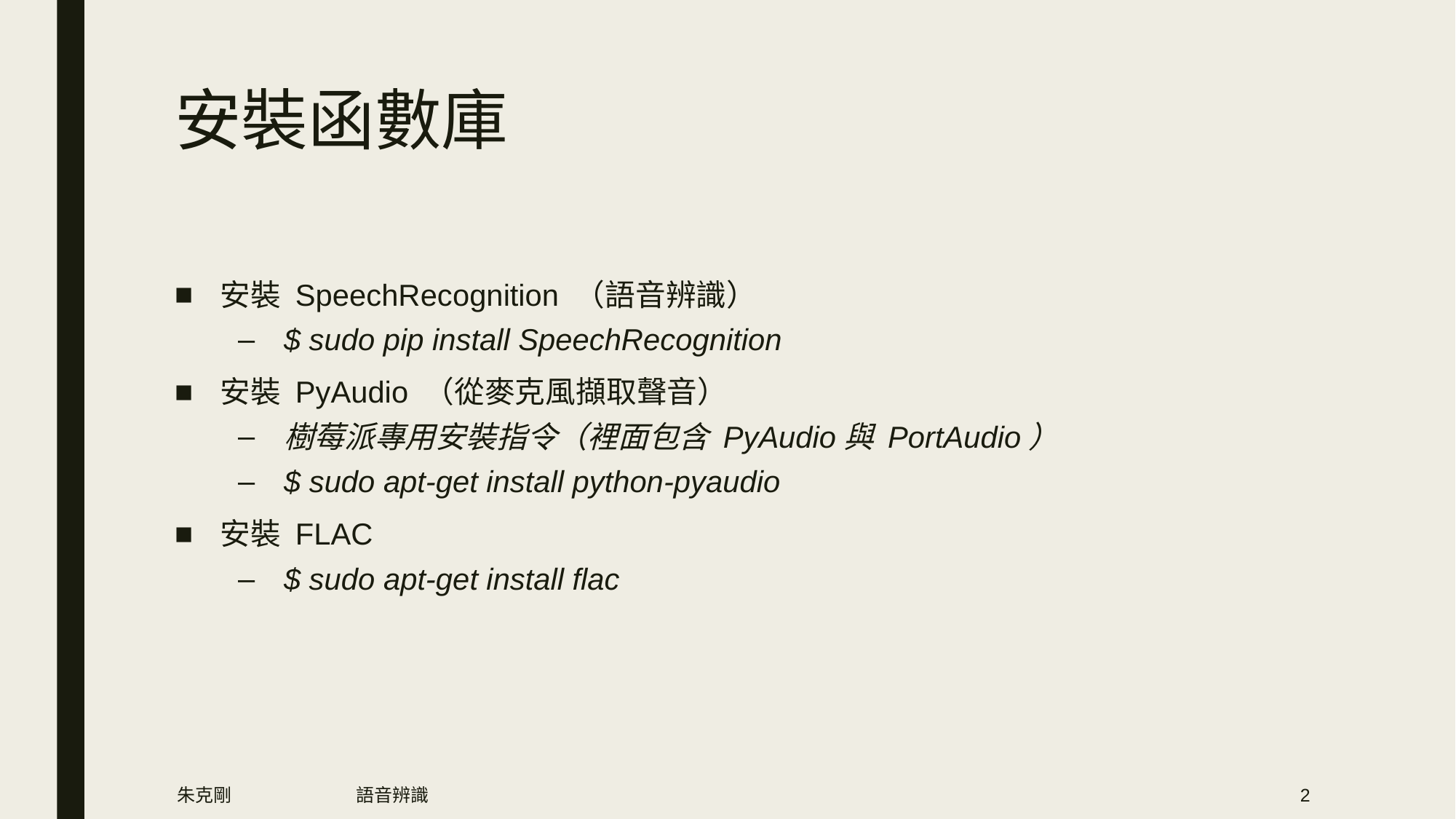

# 安裝函數庫
安裝 SpeechRecognition （語音辨識）
$ sudo pip install SpeechRecognition
安裝 PyAudio （從麥克風擷取聲音）
樹莓派專用安裝指令（裡面包含 PyAudio與 PortAudio）
$ sudo apt-get install python-pyaudio
安裝 FLAC
$ sudo apt-get install flac
朱克剛
語音辨識
2